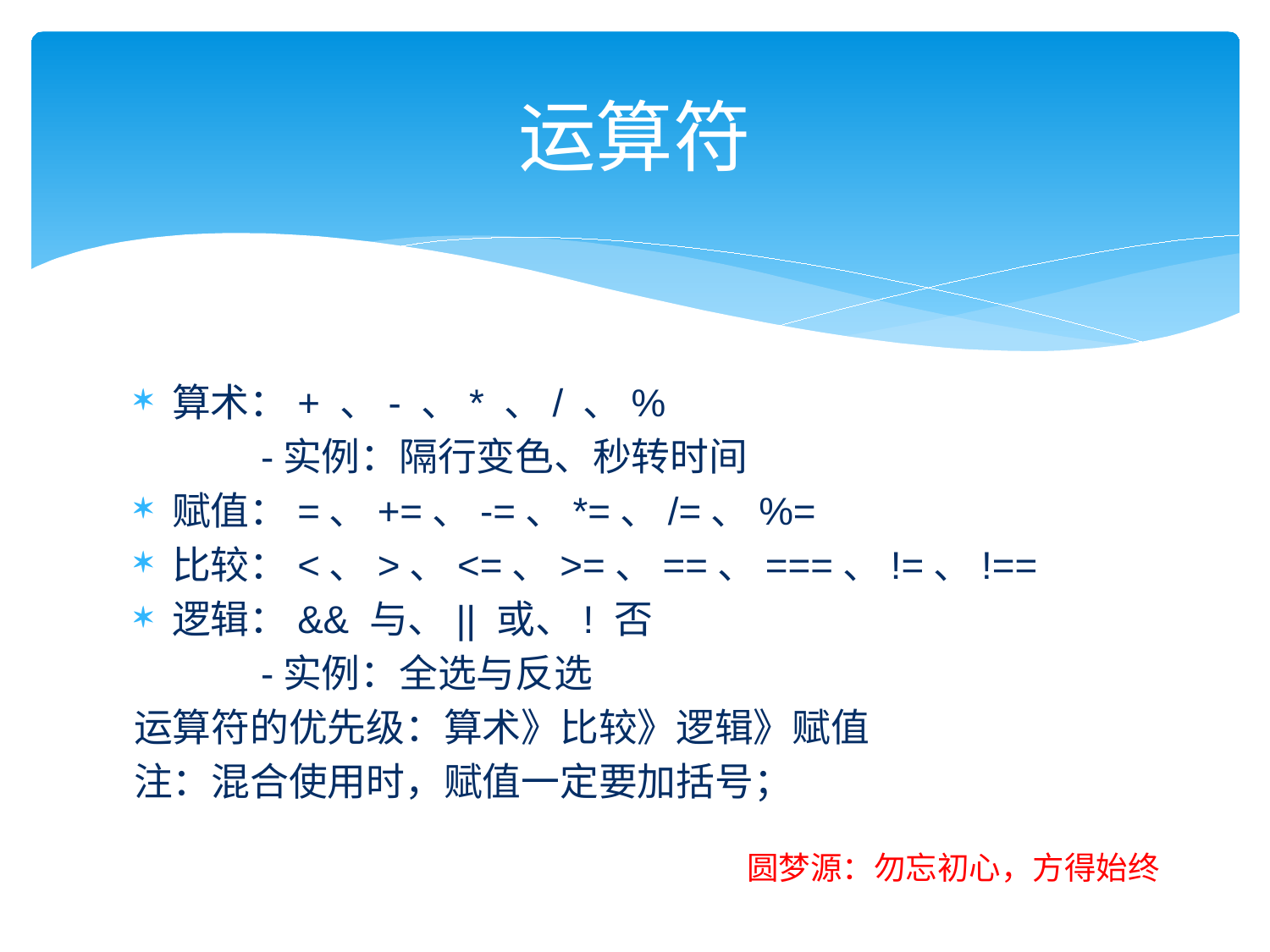

# 运算符
算术：+ 、- 、* 、/ 、%
	-实例：隔行变色、秒转时间
赋值：=、+=、-=、*=、/=、%=
比较：<、>、<=、>=、==、===、!=、!==
逻辑：&& 与、|| 或、! 否
	-实例：全选与反选
运算符的优先级：算术》比较》逻辑》赋值
注：混合使用时，赋值一定要加括号；